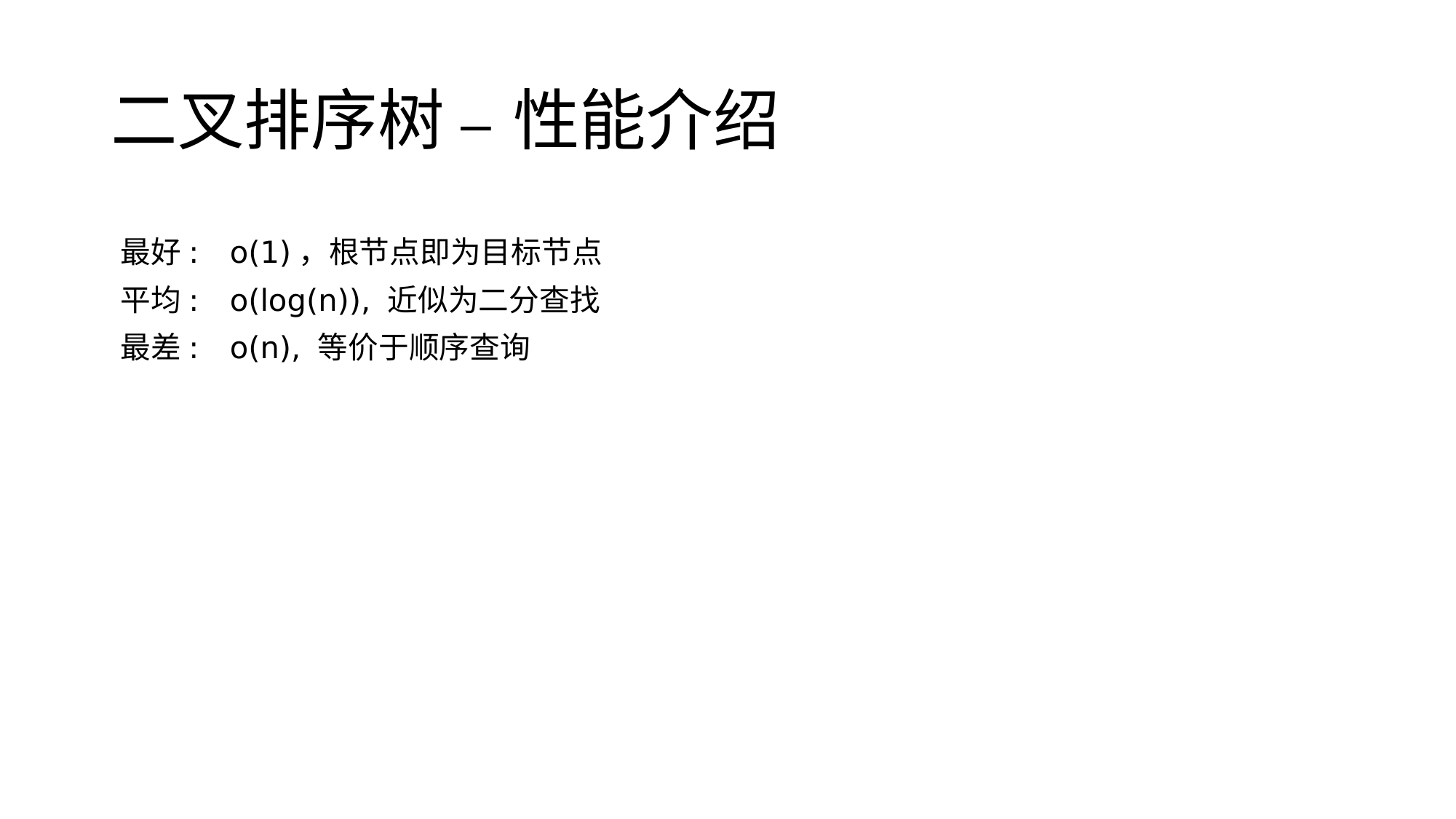

# 二叉排序树-性能介绍
最好:	o(1)，根节点即为目标节点
平均:	o(log(n)), 近似为二分查找
最差:	o(n), 等价于顺序查询